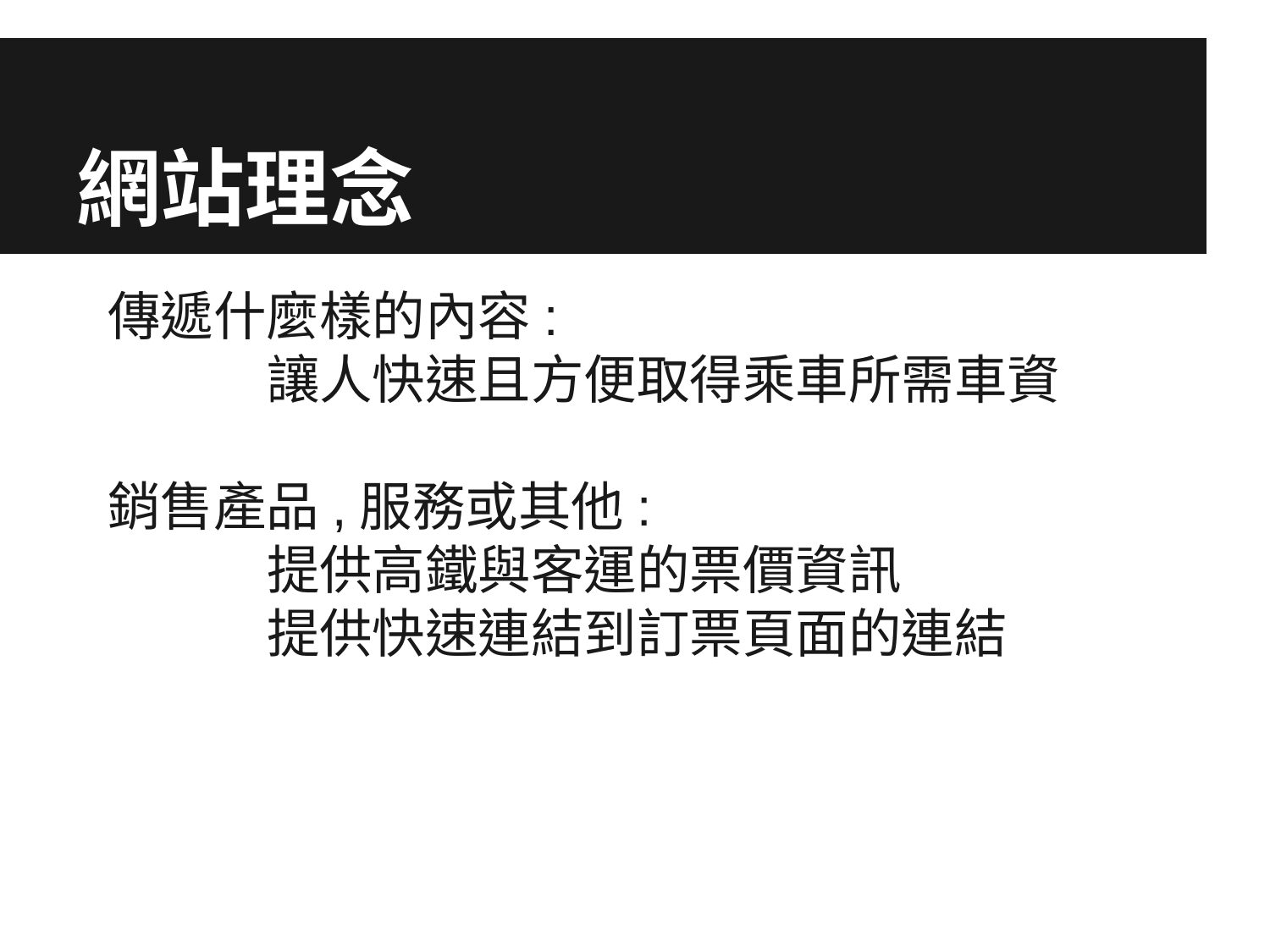

# 網站理念
傳遞什麼樣的內容:
		讓人快速且方便取得乘車所需車資

銷售產品,服務或其他:
		提供高鐵與客運的票價資訊
		提供快速連結到訂票頁面的連結